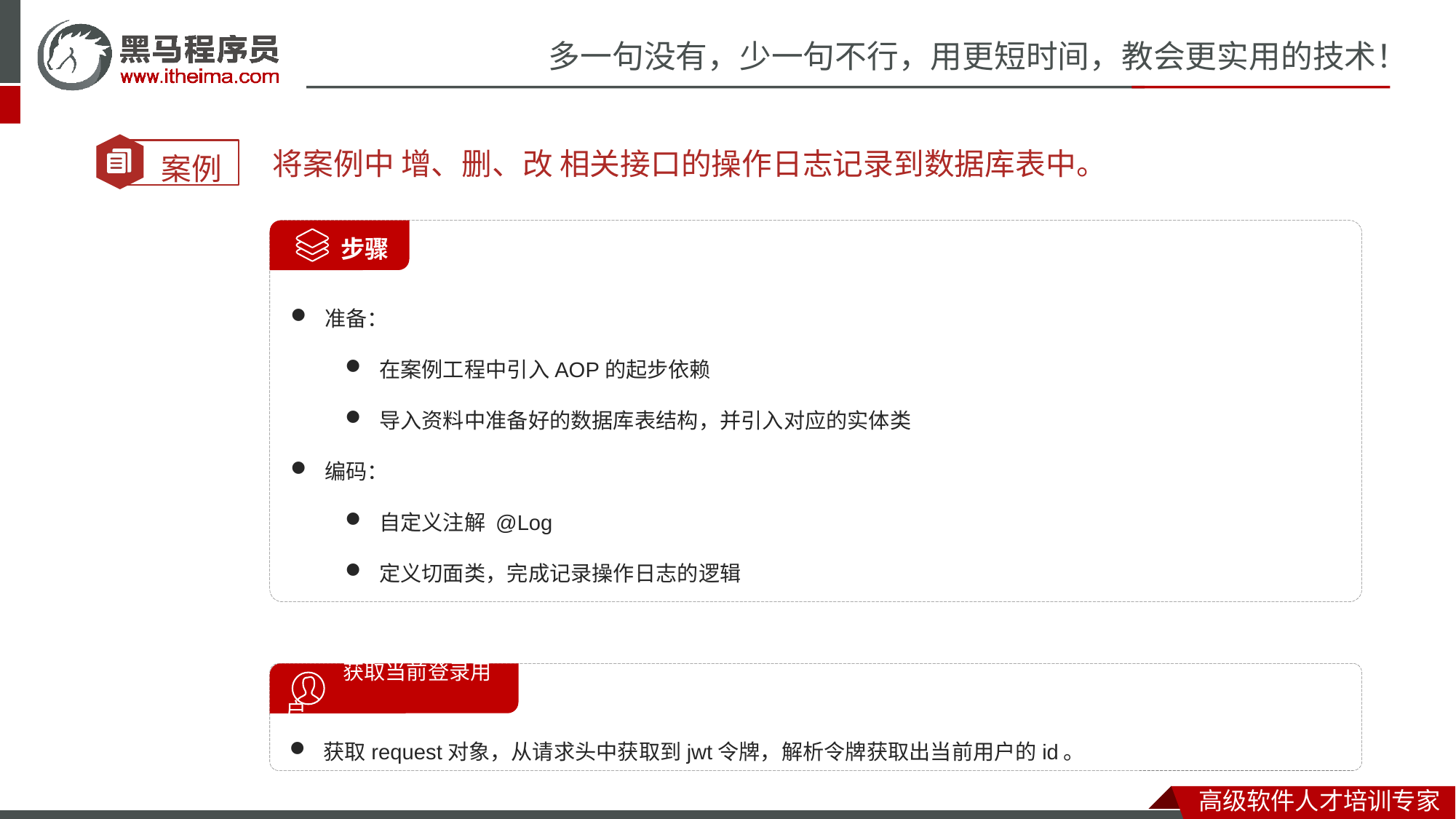

将案例中 增、删、改 相关接口的操作日志记录到数据库表中。
准备：
在案例工程中引入AOP的起步依赖
导入资料中准备好的数据库表结构，并引入对应的实体类
编码：
自定义注解 @Log
定义切面类，完成记录操作日志的逻辑
         步骤

获取request对象，从请求头中获取到jwt令牌，解析令牌获取出当前用户的id。
           获取当前登录用户